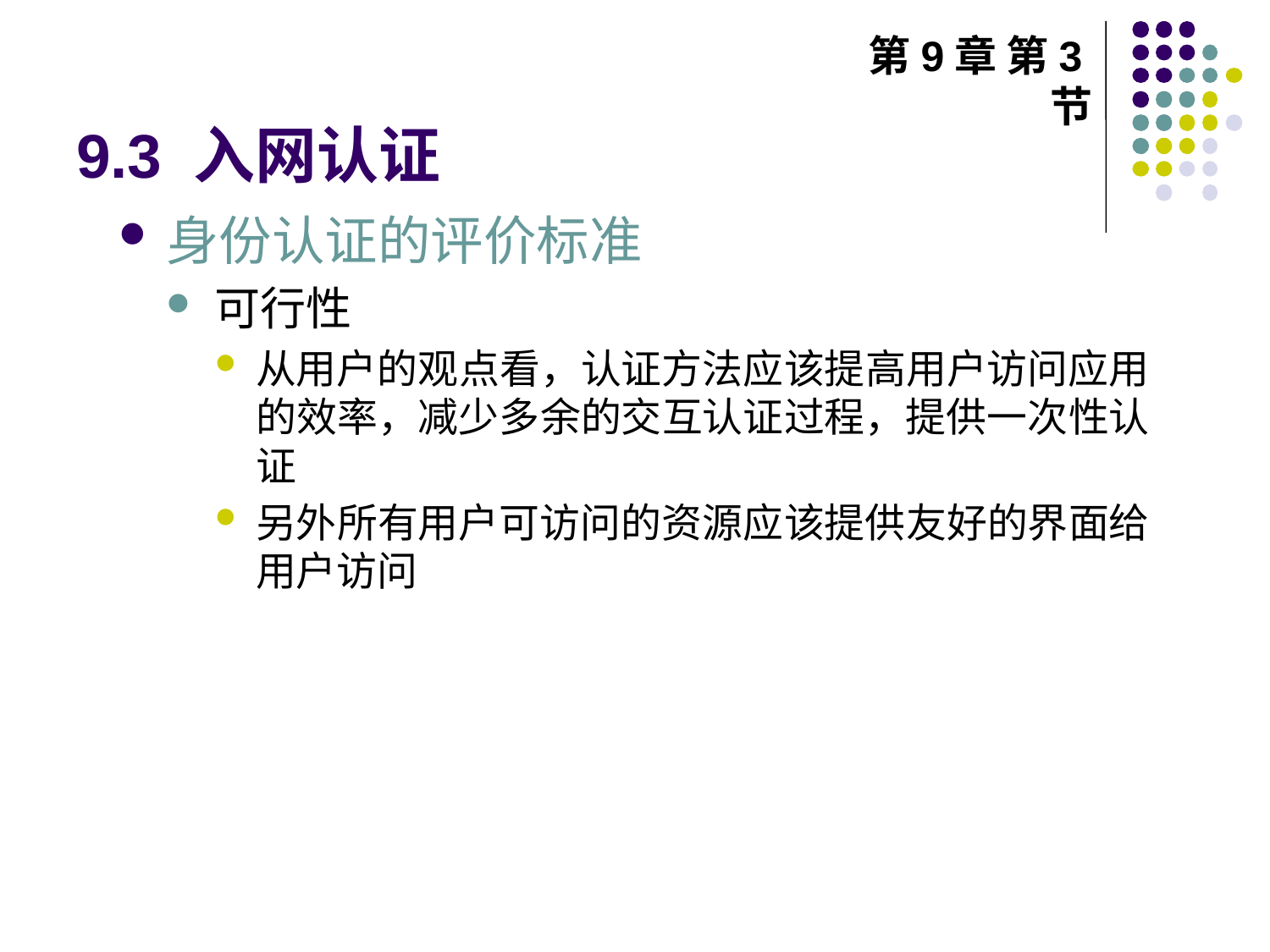

# 9.3 入网认证
第9章 第3节
身份认证的评价标准
可行性
从用户的观点看，认证方法应该提高用户访问应用的效率，减少多余的交互认证过程，提供一次性认证
另外所有用户可访问的资源应该提供友好的界面给用户访问